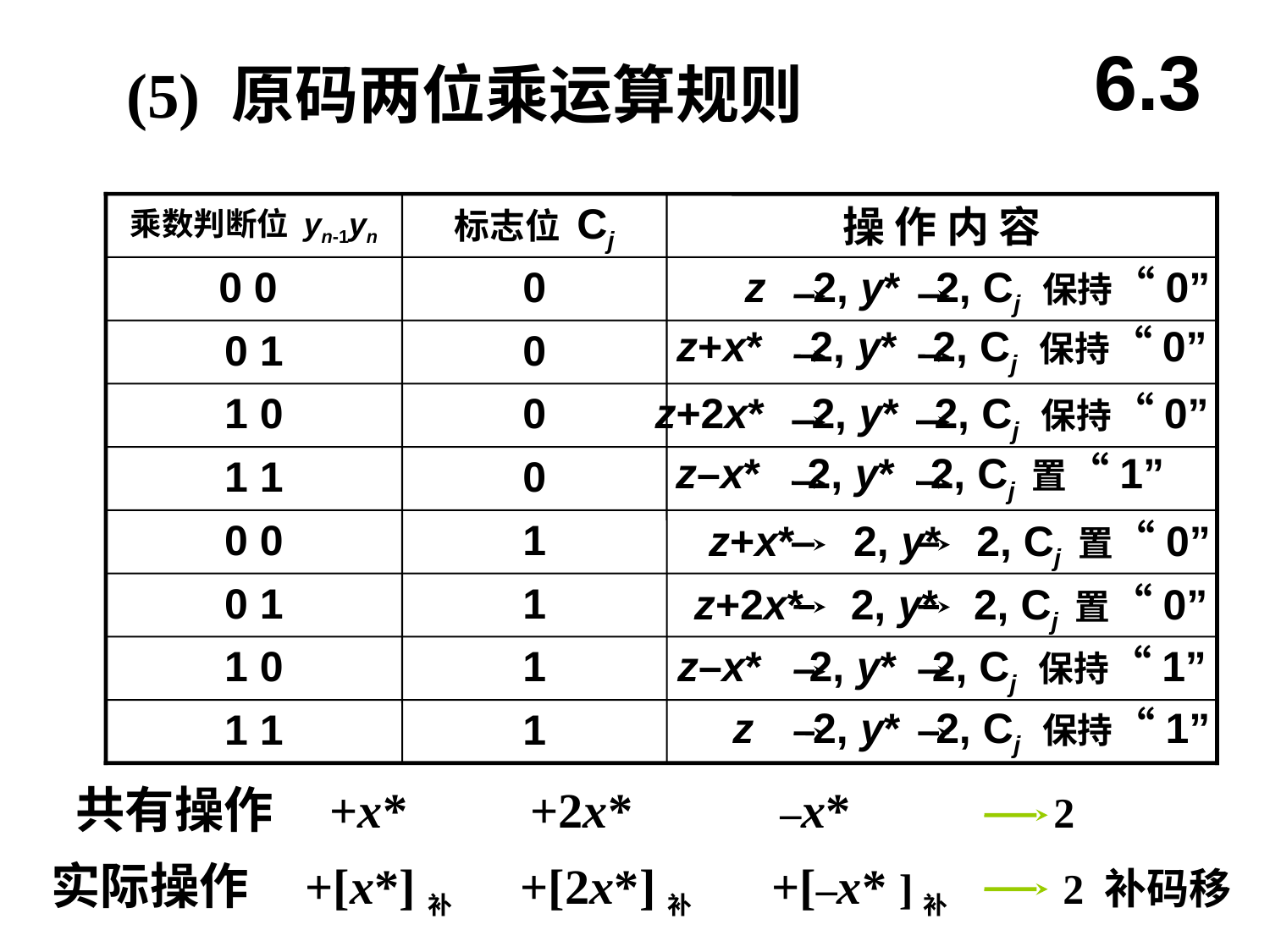

6.3
(5) 原码两位乘运算规则
乘数判断位 yn-1yn

标志位 Cj
操 作 内 容
0 0
0
0 1
0
1 0
0
1 1
0
      z    2, y*   2, Cj 保持“0”

z+x*    2, y*   2, Cj 保持“0”

 z+2x*    2, y*   2, Cj 保持“0”

z–x*    2, y*   2, Cj 置“1”

0 0
1
0 1
1
1 0
1
1 1
1
      z+x*     2, y*   2, Cj 置“0”

     z+2x*    2, y*   2, Cj 置“0”

z–x*    2, y*   2, Cj 保持“1”

     z     2, y*   2, Cj 保持“1”

共有操作    +x*          +2x*            –x*                   2

实际操作    +[x*]补     +[2x*]补      +[–x* ]补           2 补码移